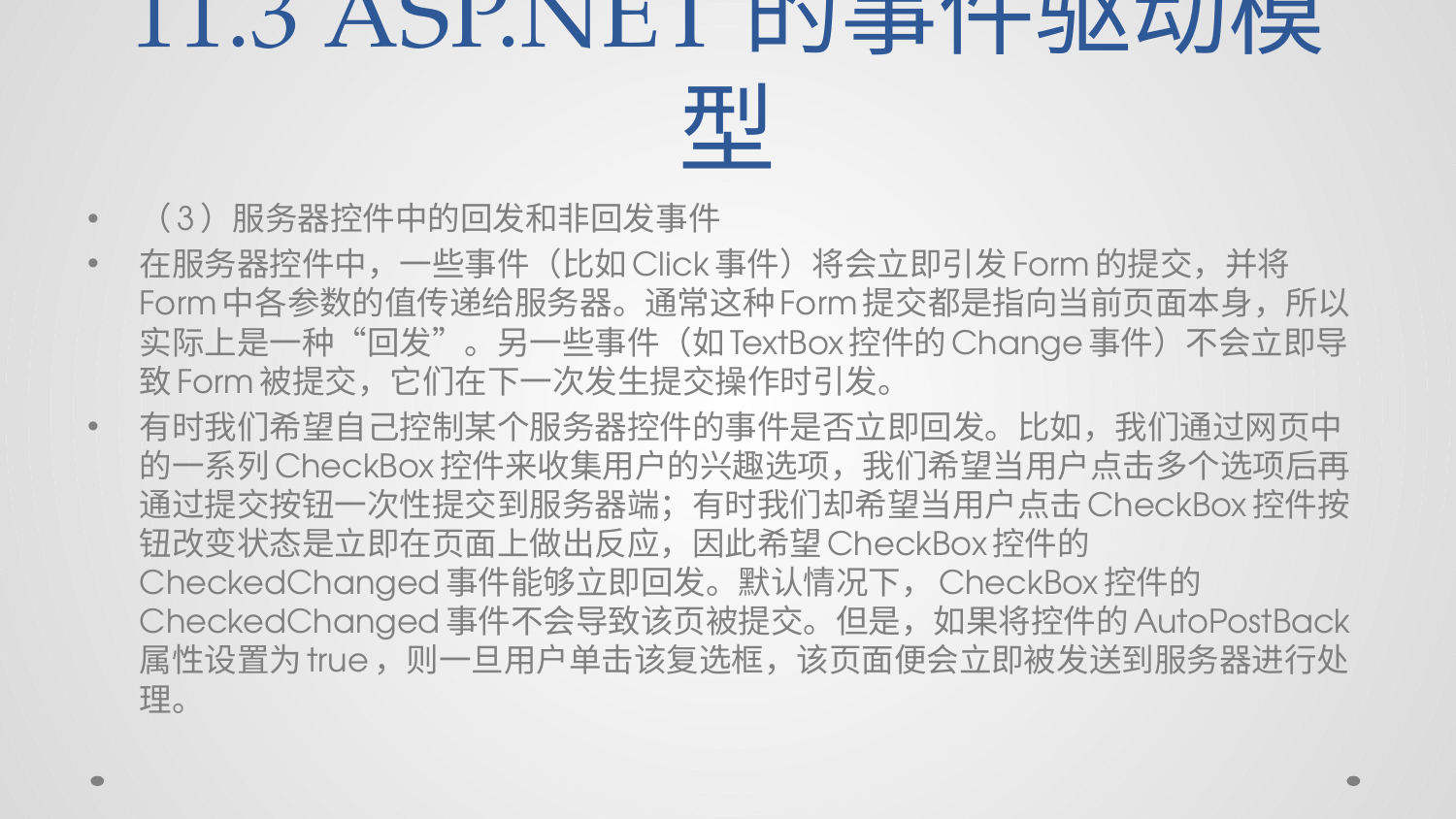

# 11.3 ASP.NET的事件驱动模型
（3）服务器控件中的回发和非回发事件
在服务器控件中，一些事件（比如Click事件）将会立即引发Form的提交，并将Form中各参数的值传递给服务器。通常这种Form提交都是指向当前页面本身，所以实际上是一种“回发”。另一些事件（如TextBox控件的Change事件）不会立即导致Form被提交，它们在下一次发生提交操作时引发。
有时我们希望自己控制某个服务器控件的事件是否立即回发。比如，我们通过网页中的一系列CheckBox控件来收集用户的兴趣选项，我们希望当用户点击多个选项后再通过提交按钮一次性提交到服务器端；有时我们却希望当用户点击CheckBox控件按钮改变状态是立即在页面上做出反应，因此希望CheckBox控件的CheckedChanged事件能够立即回发。默认情况下，CheckBox控件的CheckedChanged事件不会导致该页被提交。但是，如果将控件的AutoPostBack属性设置为true，则一旦用户单击该复选框，该页面便会立即被发送到服务器进行处理。